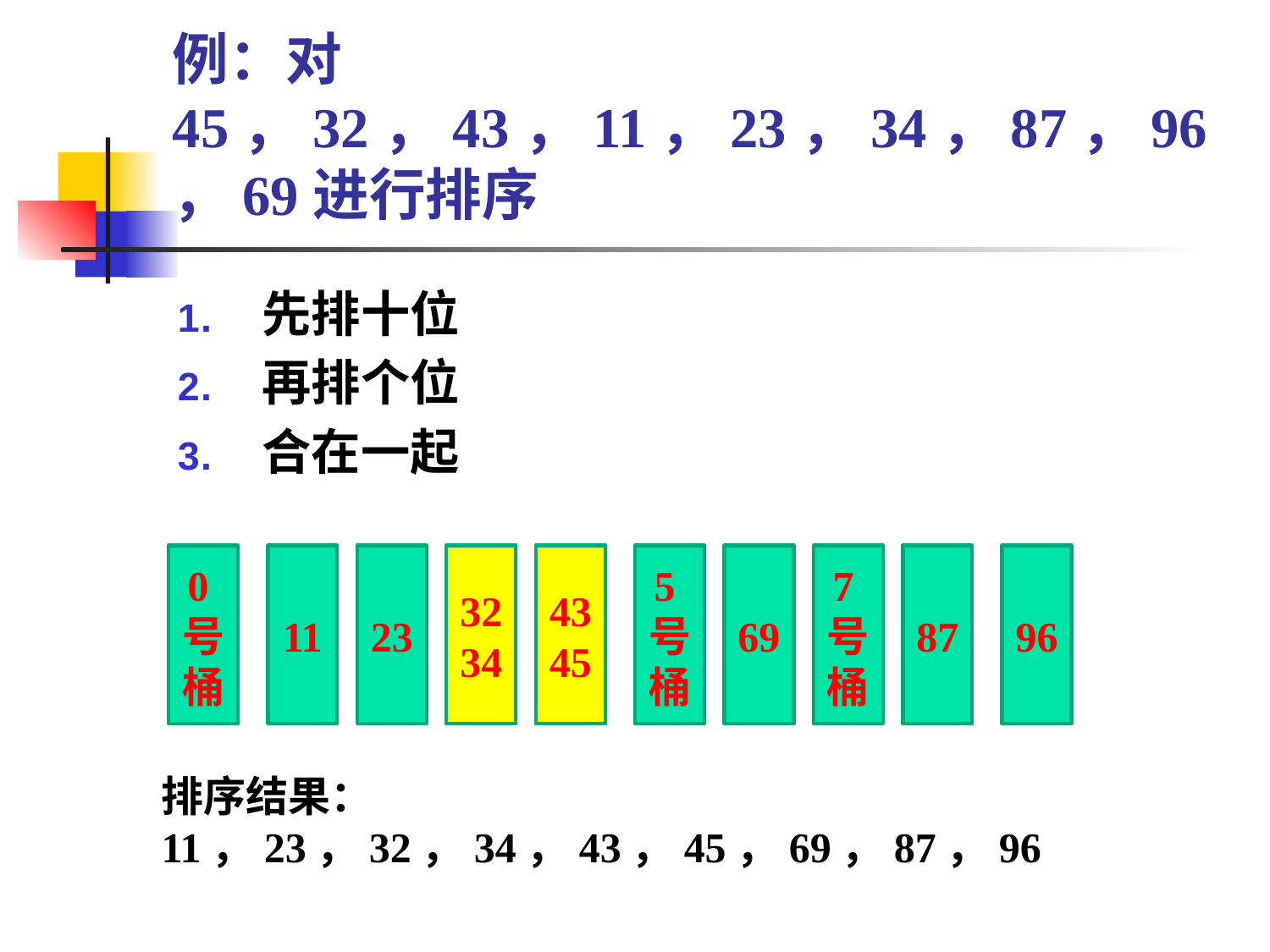

# 例：对45，32，43，11，23，34，87，96，69进行排序
先排十位
再排个位
合在一起
0号桶
11
23
3234
3234
4543
4345
5号桶
69
7号桶
87
96
排序结果：11，23，32，34，43，45，69，87，96
76